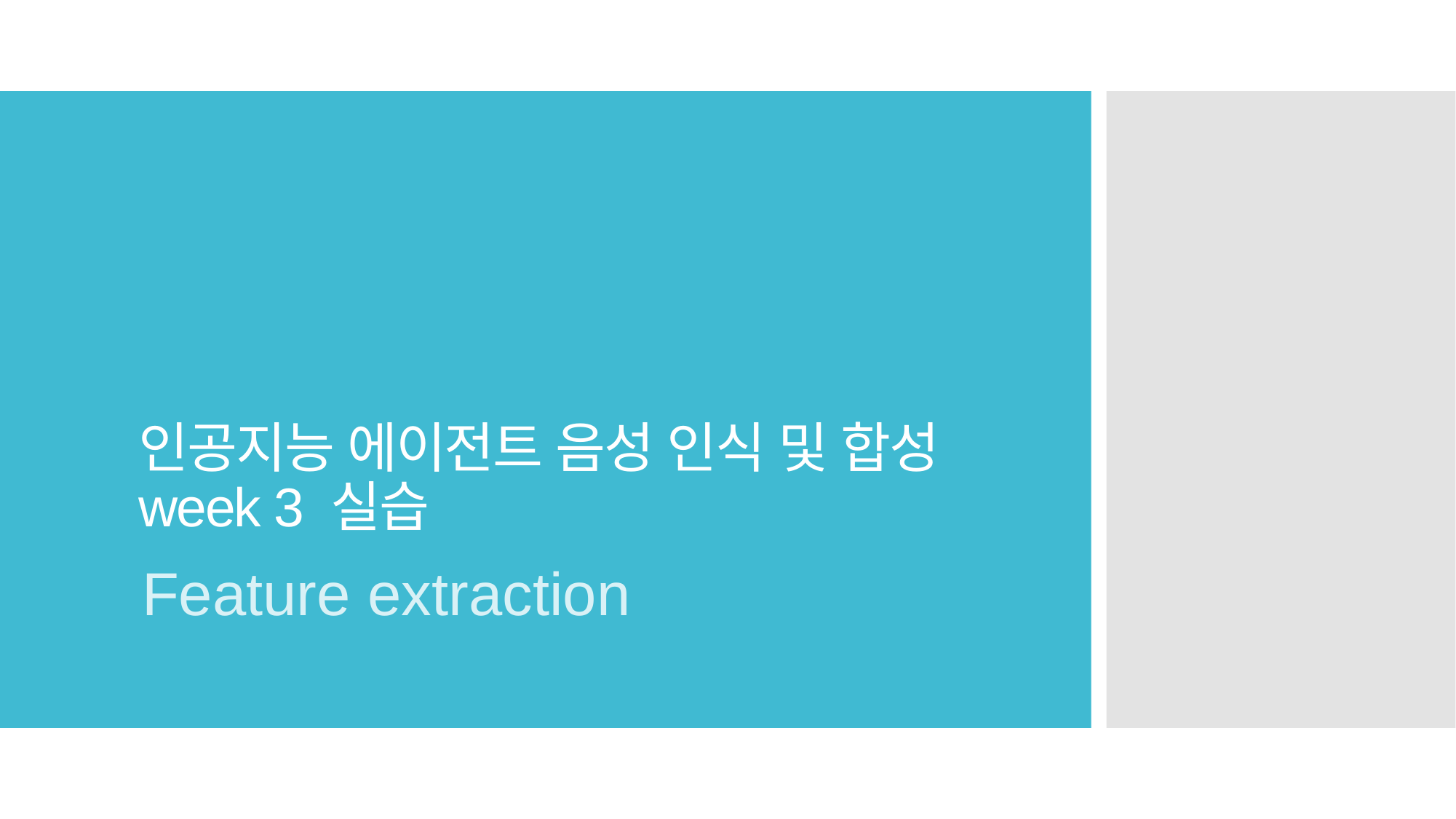

# 인공지능 에이전트 음성 인식 및 합성 week 3 실습
Feature extraction